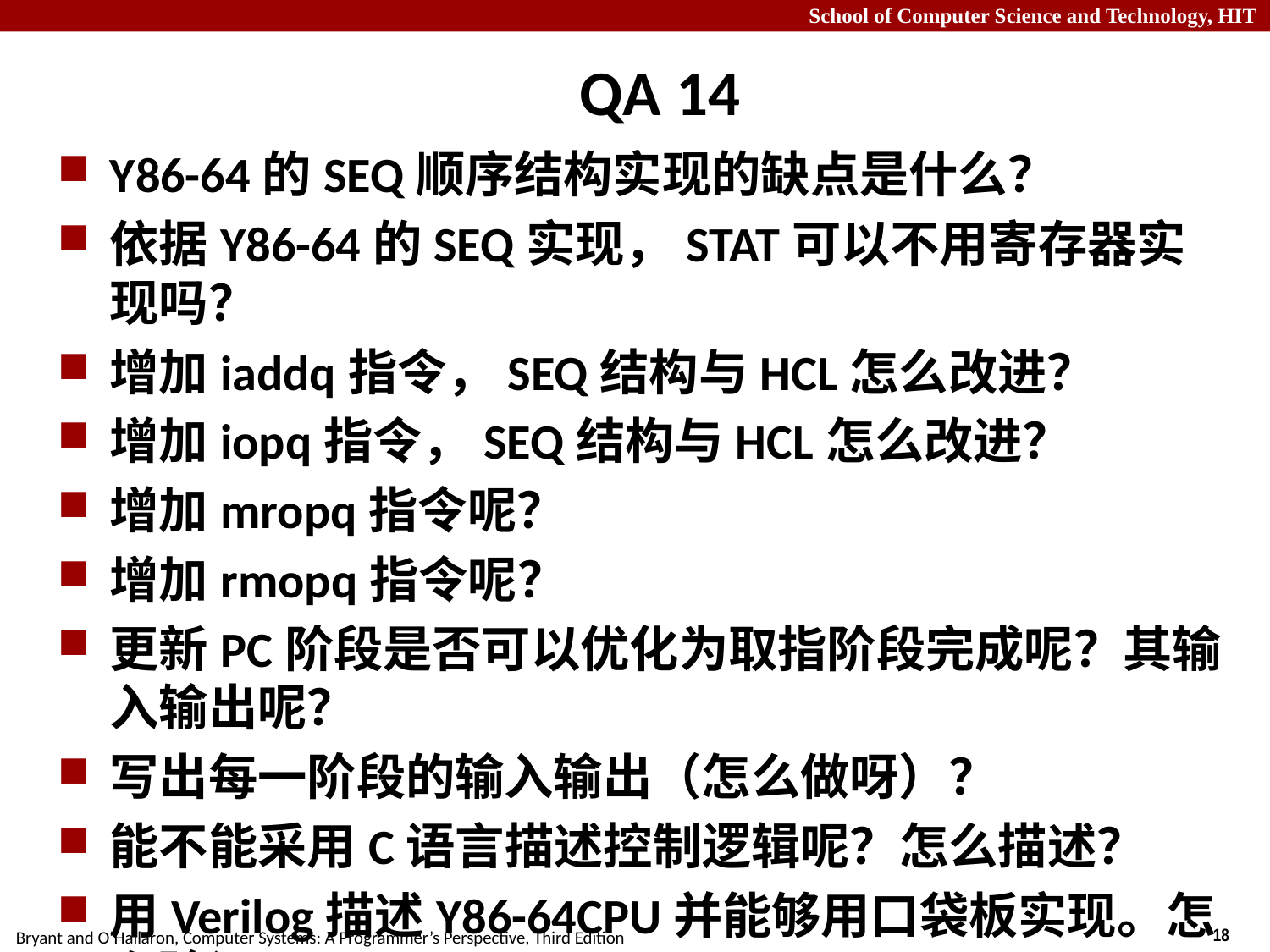

# QA 14
Y86-64的SEQ顺序结构实现的缺点是什么？
依据Y86-64的SEQ实现，STAT可以不用寄存器实现吗？
增加iaddq指令，SEQ结构与HCL怎么改进？
增加iopq指令，SEQ结构与HCL怎么改进？
增加mropq指令呢？
增加rmopq指令呢？
更新PC阶段是否可以优化为取指阶段完成呢？其输入输出呢？
写出每一阶段的输入输出（怎么做呀）？
能不能采用C语言描述控制逻辑呢？怎么描述？
用Verilog描述Y86-64CPU并能够用口袋板实现。怎么验证？